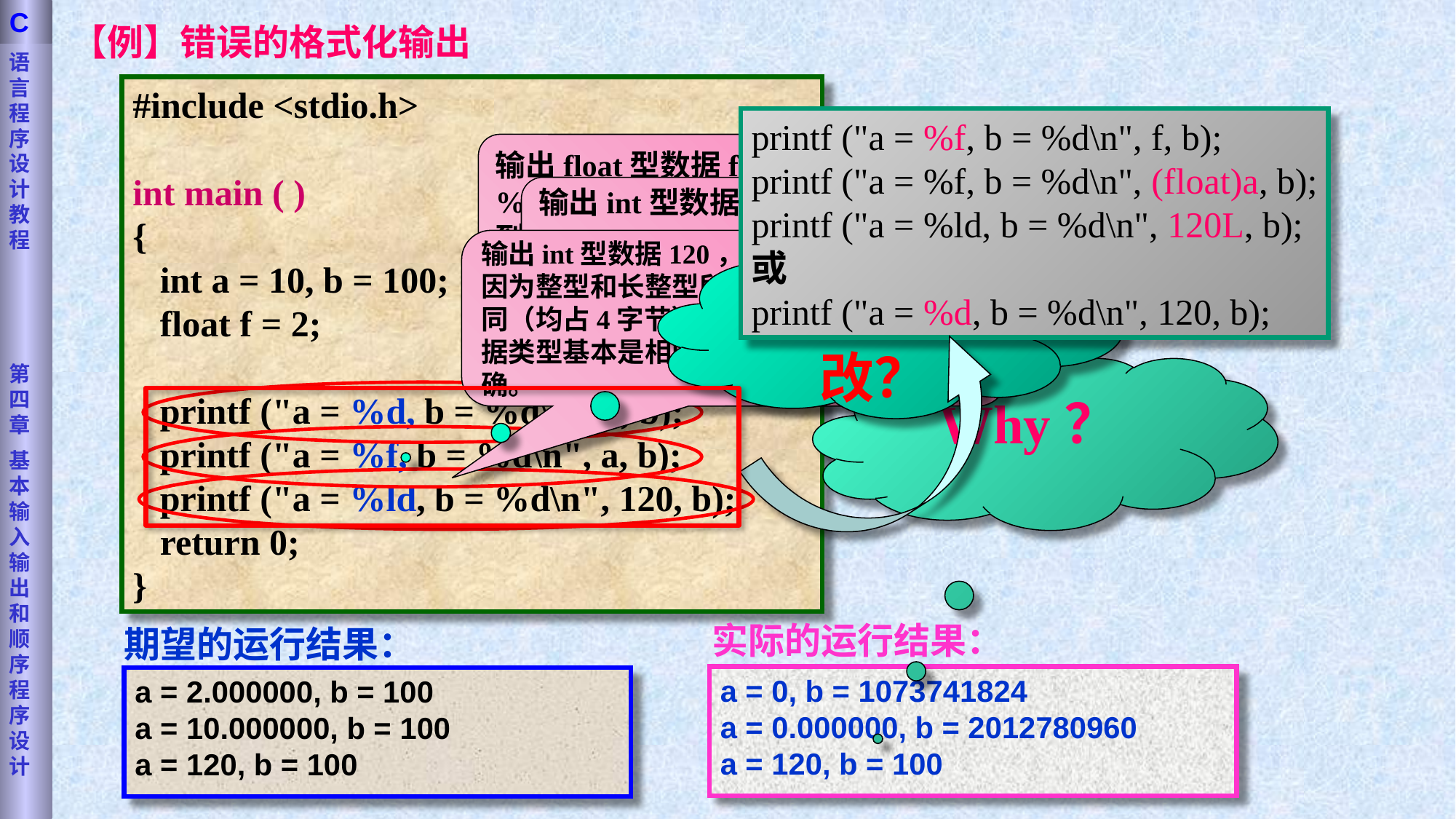

语言程序设计教程

第四章
基本输入输出和顺序程序设计
C
【例】错误的格式化输出
#include <stdio.h>

int main ( )
{
   int a = 10, b = 100;
   float f = 2;

   printf ("a = %d, b = %d\n", f, b);
   printf ("a = %f, b = %d\n", a, b);
   printf ("a = %ld, b = %d\n", 120, b);
   return 0;
}
printf ("a = %f, b = %d\n", f, b);
printf ("a = %f, b = %d\n", (float)a, b);
printf ("a = %ld, b = %d\n", 120L, b);
或
printf ("a = %d, b = %d\n", 120, b);

输出float型数据f，却使用了%d， a的不正常输出会影响到下一个表达式的正常输出 。

输出int型数据a，却使用了%f ， a的不正常输出会影响到下一个表达式的正常输出 。

输出int型数据120，却使用了%ld。但因为整型和长整型所占内存单元的大小相同（均占4字节），且都是整型数据，数据类型基本是相同的，所以输出的结果正确。

  如何修改？
Why？
实际的运行结果：
a = 0, b = 1073741824
a = 0.000000, b = 2012780960
a = 120, b = 100
期望的运行结果：
a = 2.000000, b = 100
a = 10.000000, b = 100
a = 120, b = 100